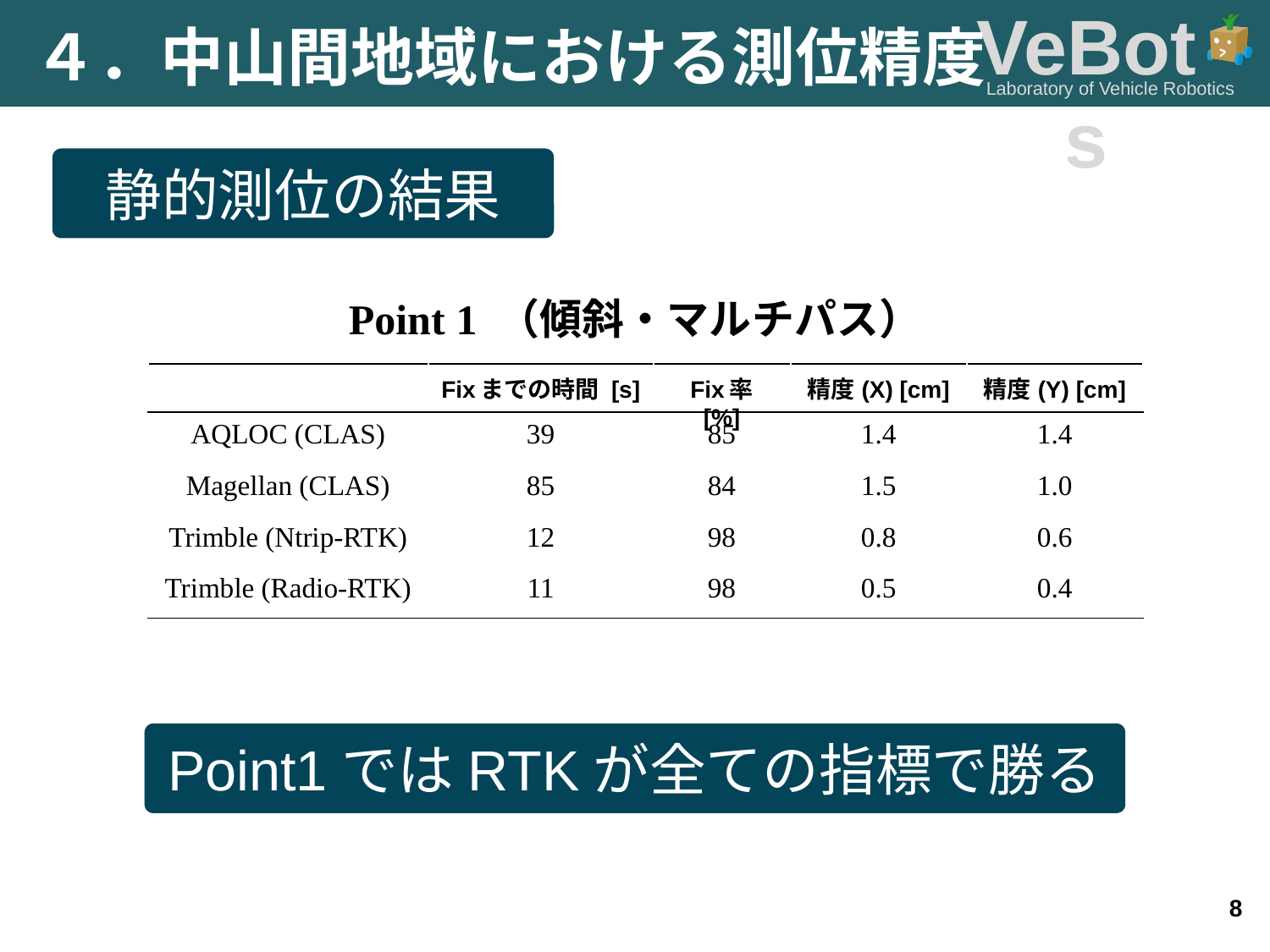

４．中山間地域における測位精度
静的測位の結果
Point 1 （傾斜・マルチパス）
|  | Fixまでの時間 [s] | Fix率 [%] | 精度(X) [cm] | 精度(Y) [cm] |
| --- | --- | --- | --- | --- |
| AQLOC (CLAS) | 39 | 85 | 1.4 | 1.4 |
| Magellan (CLAS) | 85 | 84 | 1.5 | 1.0 |
| Trimble (Ntrip-RTK) | 12 | 98 | 0.8 | 0.6 |
| Trimble (Radio-RTK) | 11 | 98 | 0.5 | 0.4 |
Point1ではRTKが全ての指標で勝る